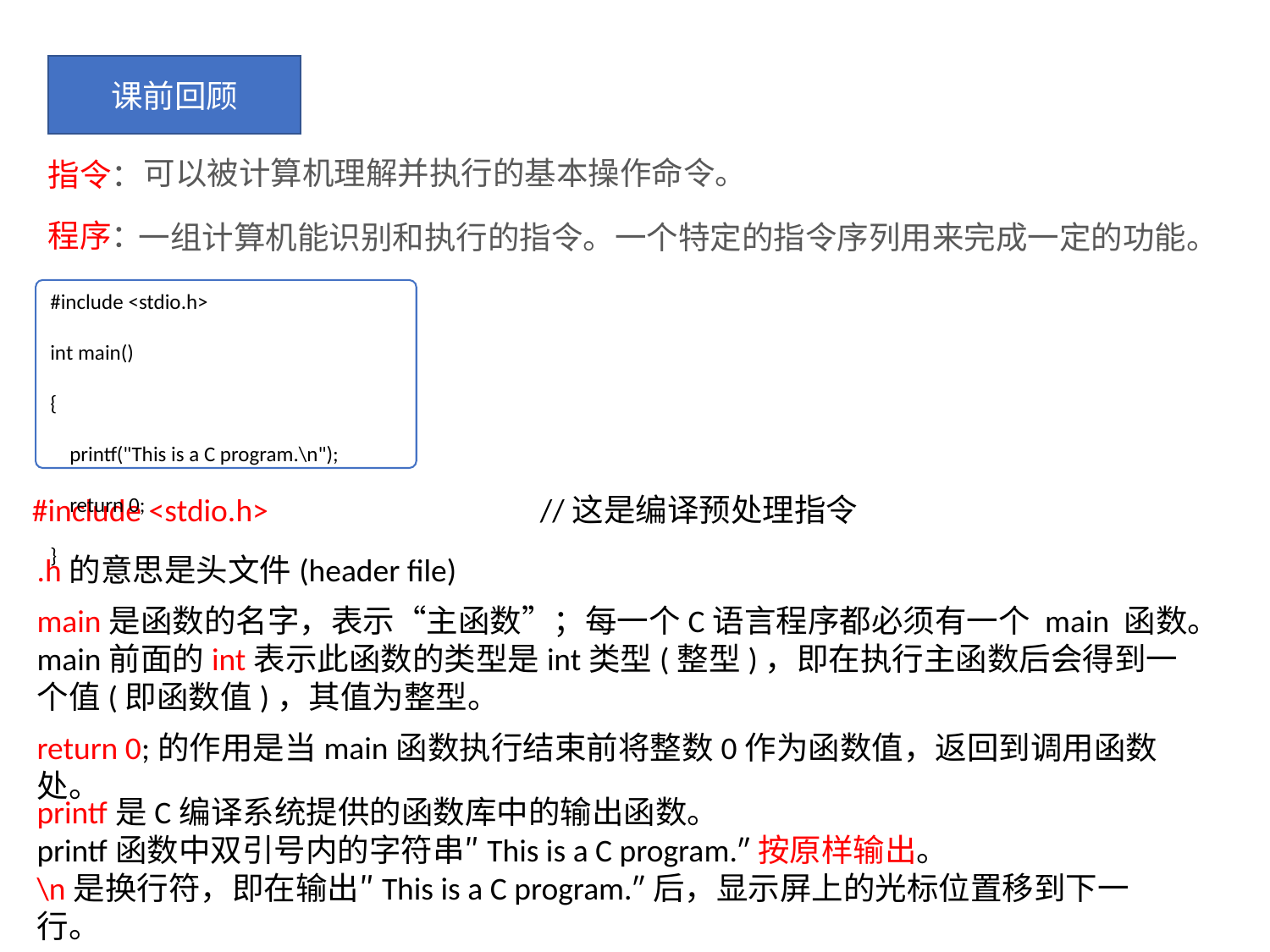

课前回顾
指令：
可以被计算机理解并执行的基本操作命令。
程序：
一组计算机能识别和执行的指令。一个特定的指令序列用来完成一定的功能。
#include <stdio.h>
int main()
{
    printf("This is a C program.\n");
    return 0;
}
#include <stdio.h>			//这是编译预处理指令
.h的意思是头文件(header file)
main是函数的名字，表示“主函数”；每一个C语言程序都必须有一个 main 函数。
main前面的int表示此函数的类型是int类型(整型)，即在执行主函数后会得到一个值(即函数值)，其值为整型。

return 0;的作用是当main函数执行结束前将整数0作为函数值，返回到调用函数处。
printf是C编译系统提供的函数库中的输出函数。
printf函数中双引号内的字符串″This is a C program.″按原样输出。
\n是换行符，即在输出″This is a C program.″后，显示屏上的光标位置移到下一行。